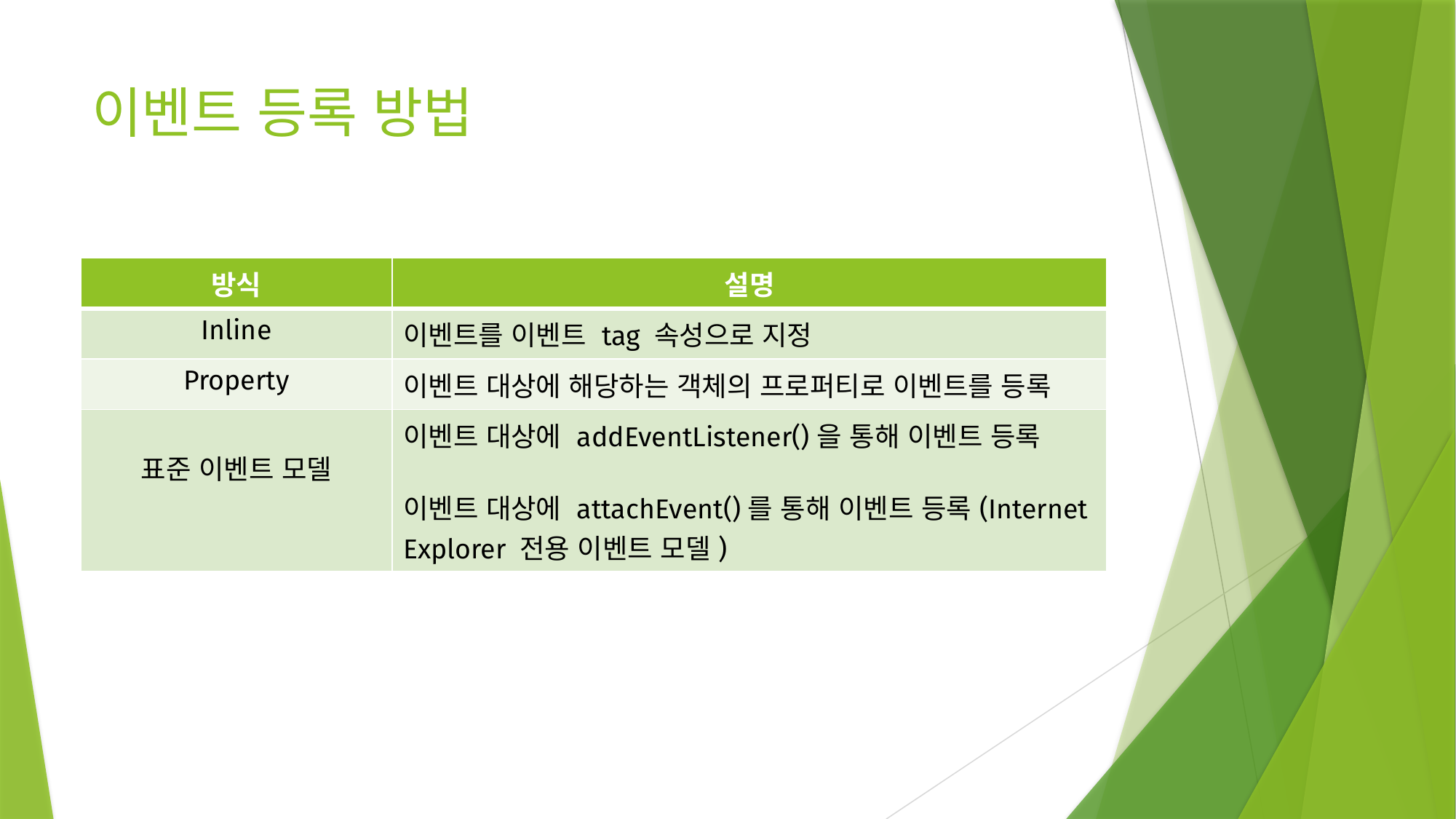

# 이벤트 등록 방법
| 방식 | 설명 |
| --- | --- |
| Inline | 이벤트를 이벤트 tag 속성으로 지정 |
| Property | 이벤트 대상에 해당하는 객체의 프로퍼티로 이벤트를 등록 |
| 표준 이벤트 모델 | 이벤트 대상에 addEventListener()을 통해 이벤트 등록 이벤트 대상에 attachEvent()를 통해 이벤트 등록(Internet Explorer 전용 이벤트 모델) |